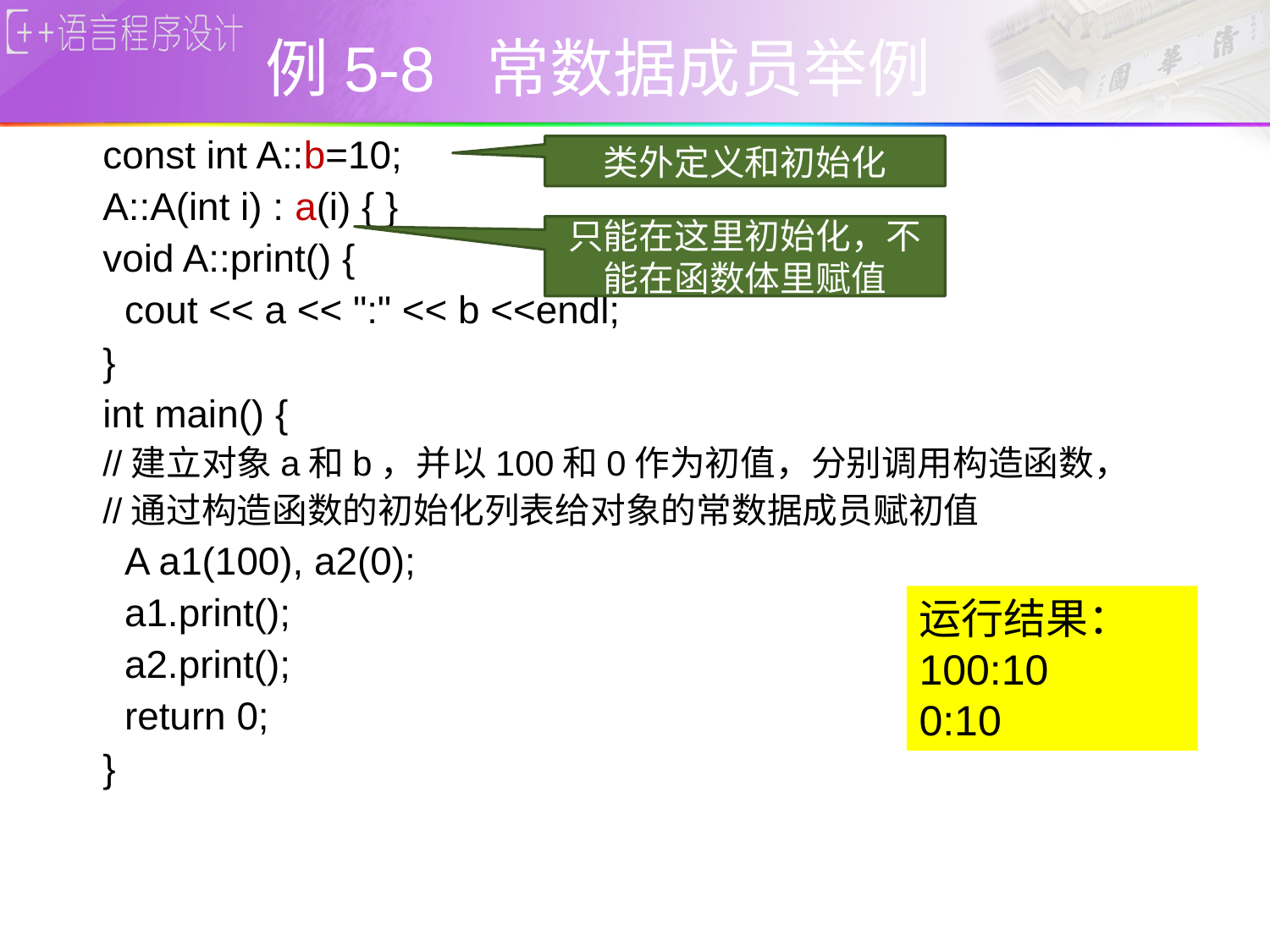

# 例5-8  常数据成员举例
const int A::b=10;
A::A(int i) : a(i) { }
void A::print() {
  cout << a << ":" << b <<endl;
}
int main() {
//建立对象a和b，并以100和0作为初值，分别调用构造函数，
//通过构造函数的初始化列表给对象的常数据成员赋初值
  A a1(100), a2(0);
  a1.print();
  a2.print();
  return 0;
}
类外定义和初始化
只能在这里初始化，不能在函数体里赋值
运行结果：
100:10
0:10